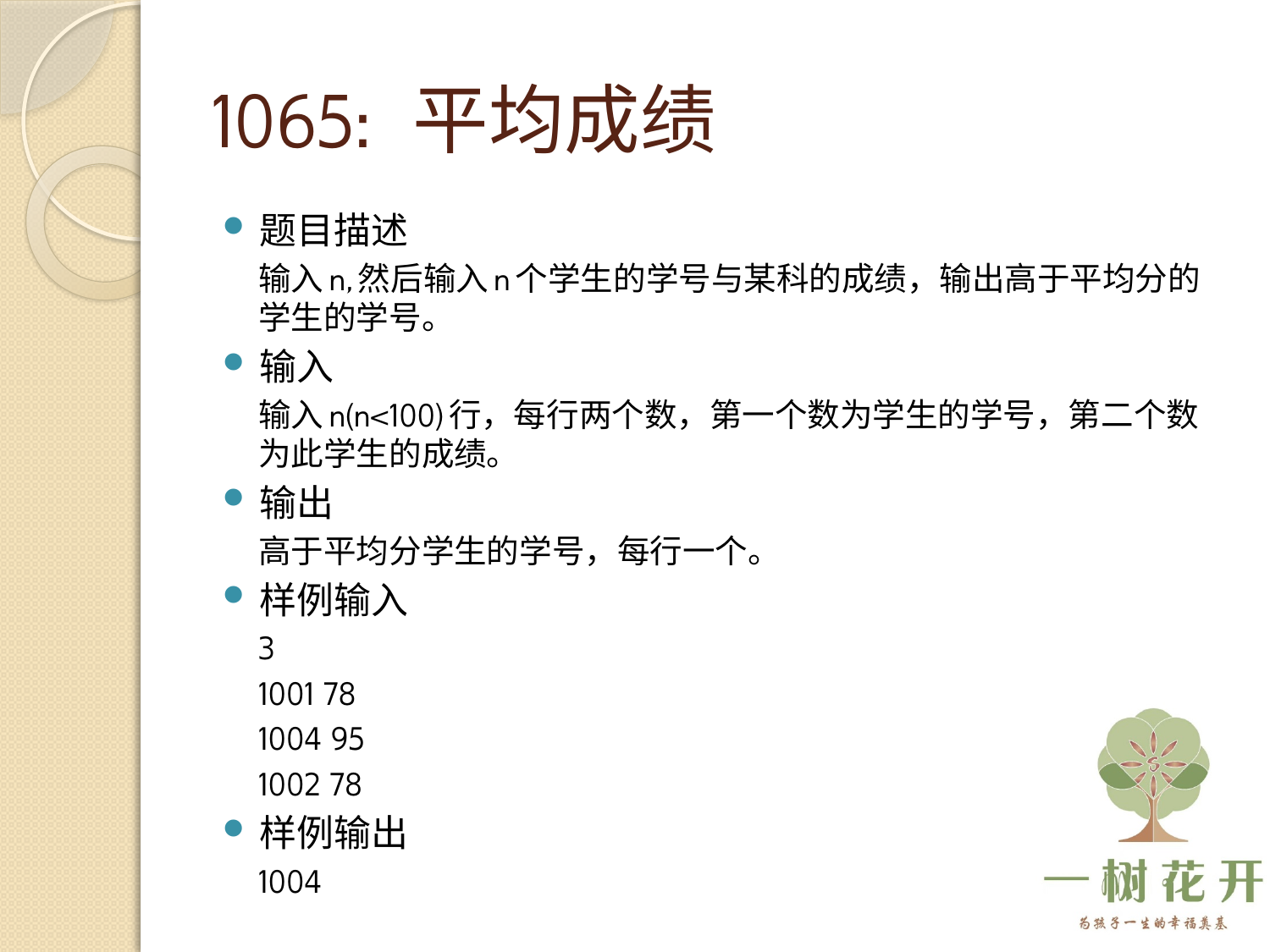

# 1065: 平均成绩
题目描述
输入n,然后输入n个学生的学号与某科的成绩，输出高于平均分的学生的学号。
输入
输入n(n<100)行，每行两个数，第一个数为学生的学号，第二个数为此学生的成绩。
输出
高于平均分学生的学号，每行一个。
样例输入
3
1001 78
1004 95
1002 78
样例输出
1004